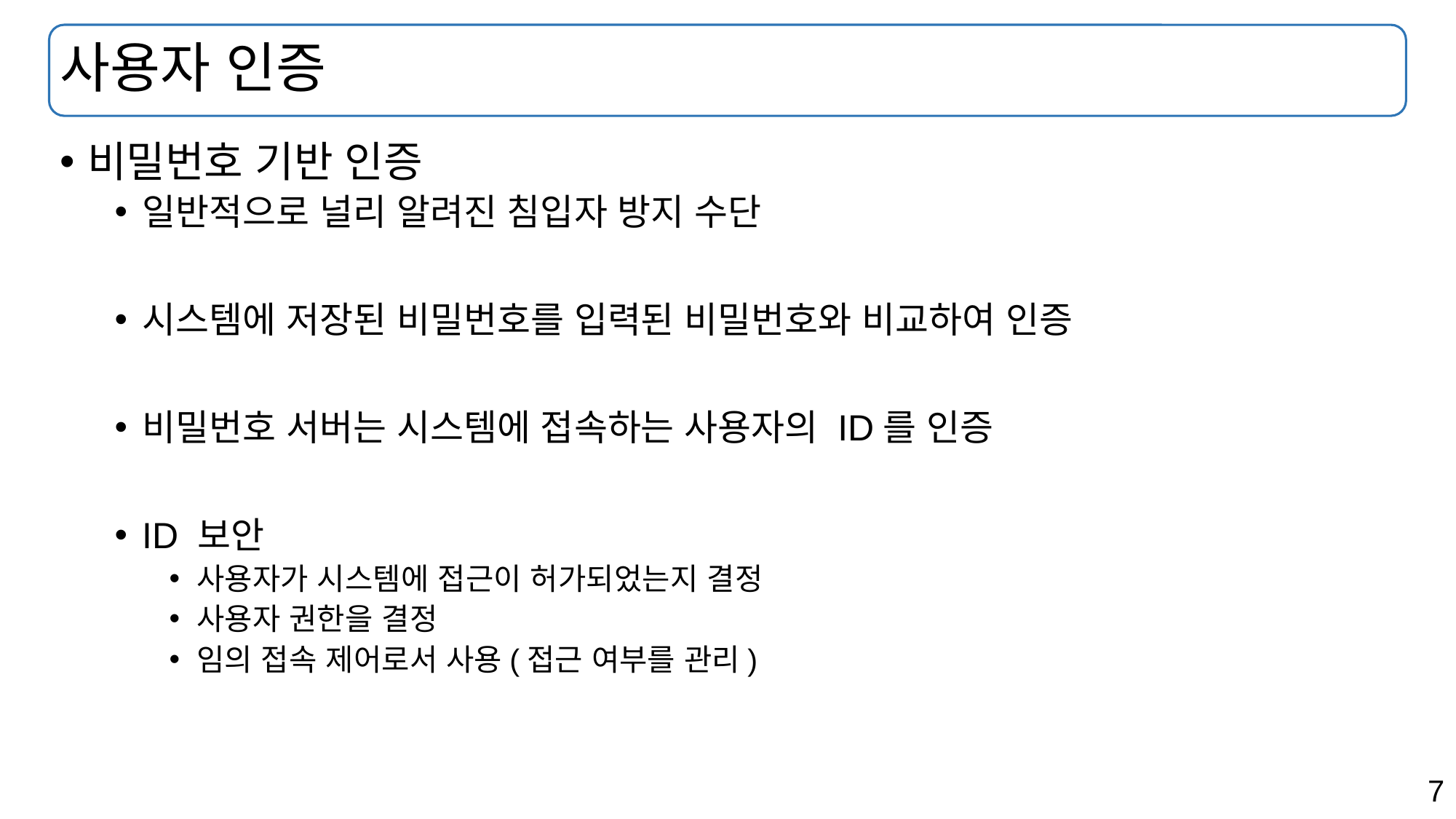

# 사용자 인증
비밀번호 기반 인증
일반적으로 널리 알려진 침입자 방지 수단

시스템에 저장된 비밀번호를 입력된 비밀번호와 비교하여 인증

비밀번호 서버는 시스템에 접속하는 사용자의 ID를 인증

ID 보안
사용자가 시스템에 접근이 허가되었는지 결정
사용자 권한을 결정
임의 접속 제어로서 사용(접근 여부를 관리)